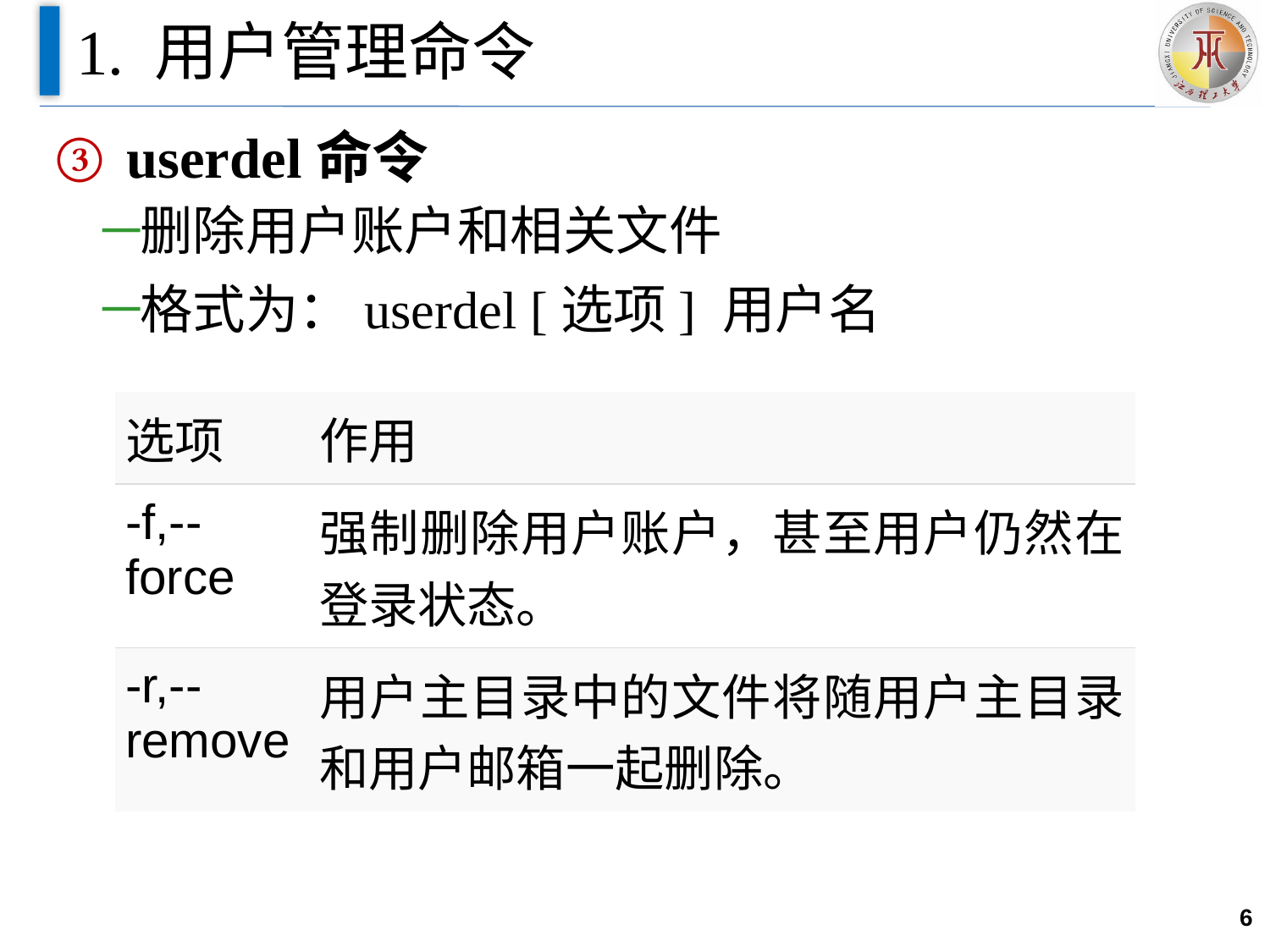

# 1. 用户管理命令
userdel命令
删除用户账户和相关文件
格式为：userdel [选项] 用户名
| 选项 | 作用 |
| --- | --- |
| -f,--force | 强制删除用户账户，甚至用户仍然在登录状态。 |
| -r,--remove | 用户主目录中的文件将随用户主目录和用户邮箱一起删除。 |
6